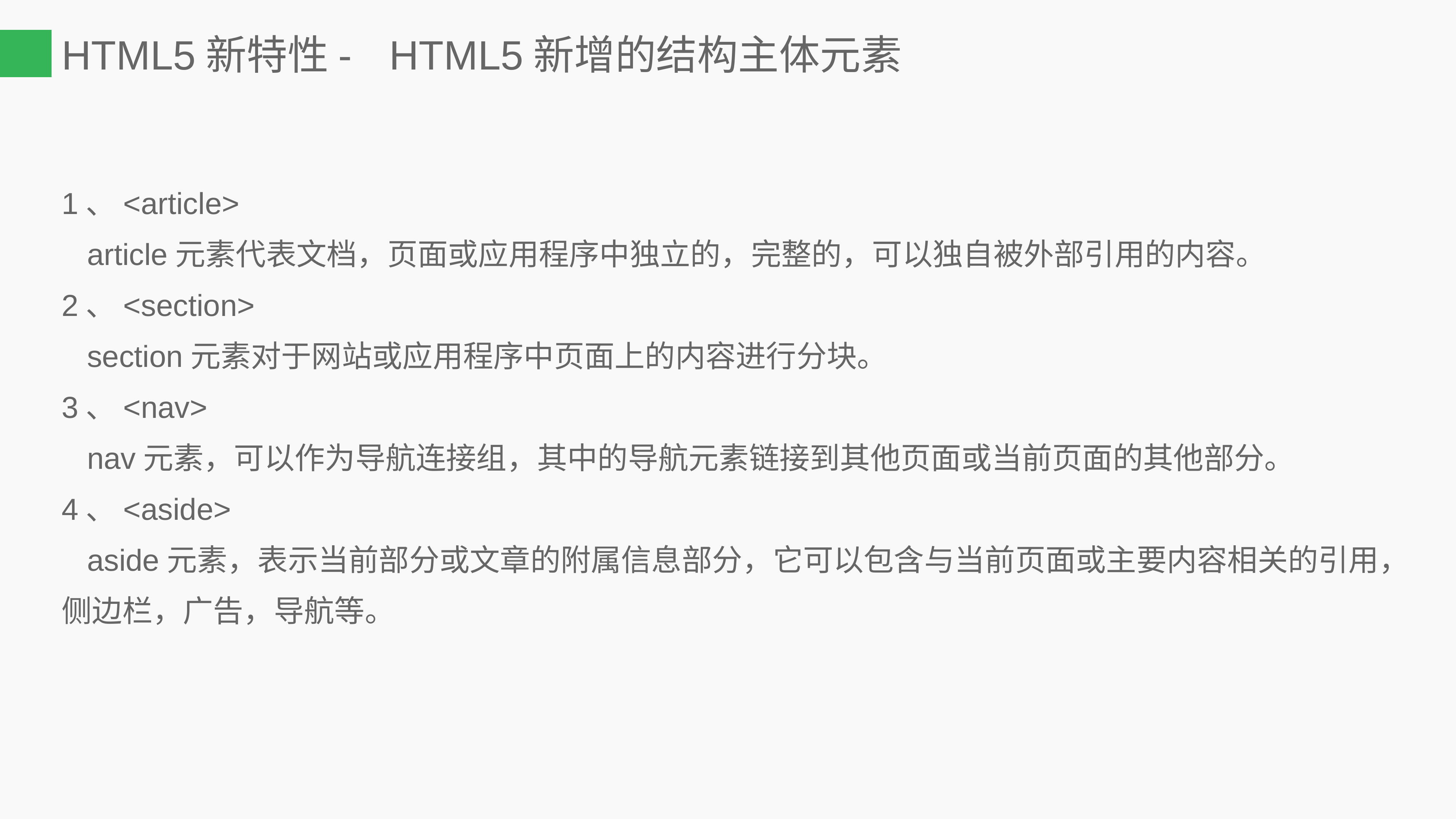

# HTML5新特性-	HTML5新增的结构主体元素
1、<article>
   article元素代表文档，页面或应用程序中独立的，完整的，可以独自被外部引用的内容。
2、<section>
   section元素对于网站或应用程序中页面上的内容进行分块。
3、<nav>
   nav元素，可以作为导航连接组，其中的导航元素链接到其他页面或当前页面的其他部分。
4、<aside>
   aside元素，表示当前部分或文章的附属信息部分，它可以包含与当前页面或主要内容相关的引用，侧边栏，广告，导航等。